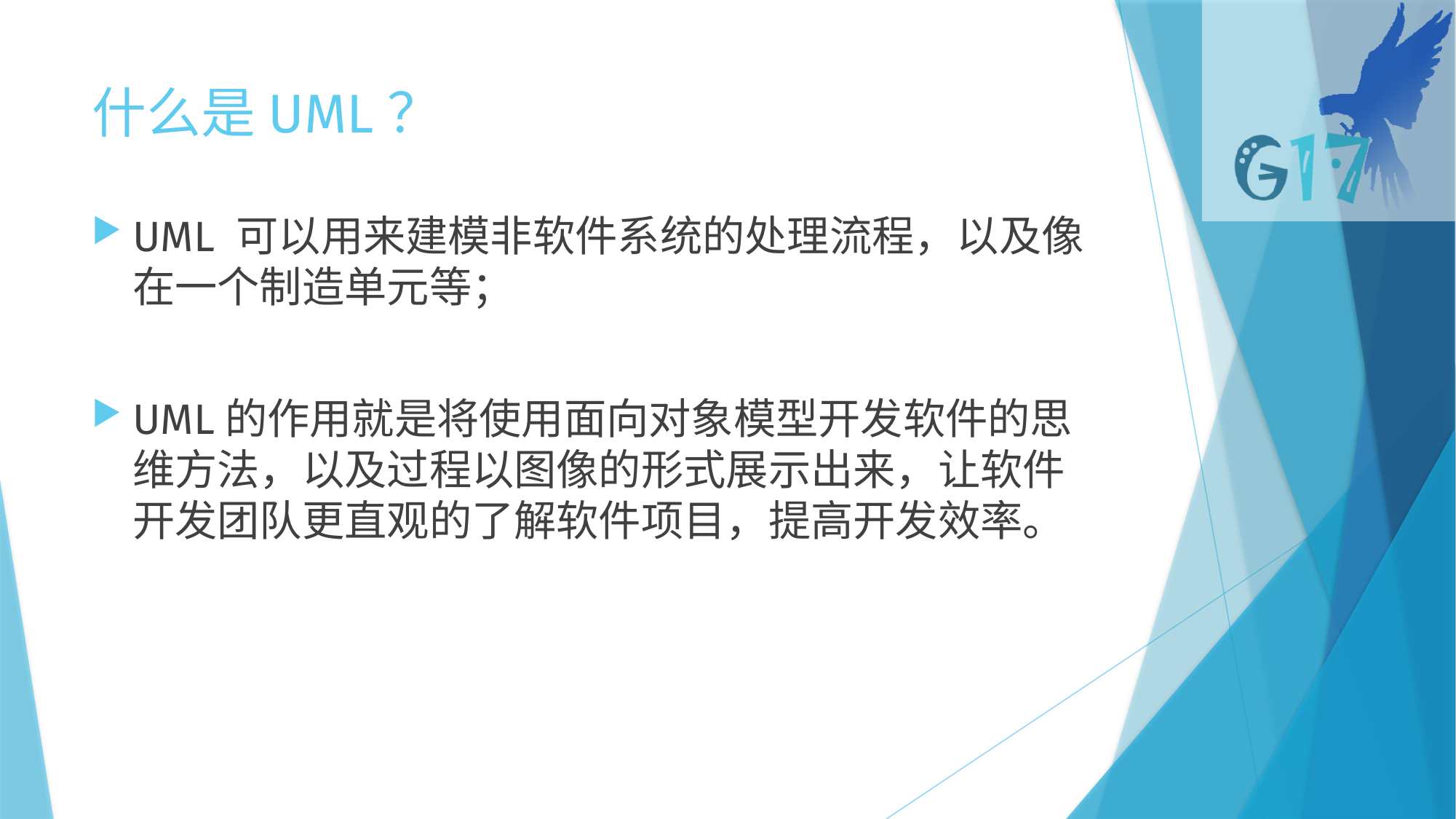

# 什么是UML？
UML 可以用来建模非软件系统的处理流程，以及像在一个制造单元等；

UML的作用就是将使用面向对象模型开发软件的思维方法，以及过程以图像的形式展示出来，让软件开发团队更直观的了解软件项目，提高开发效率。